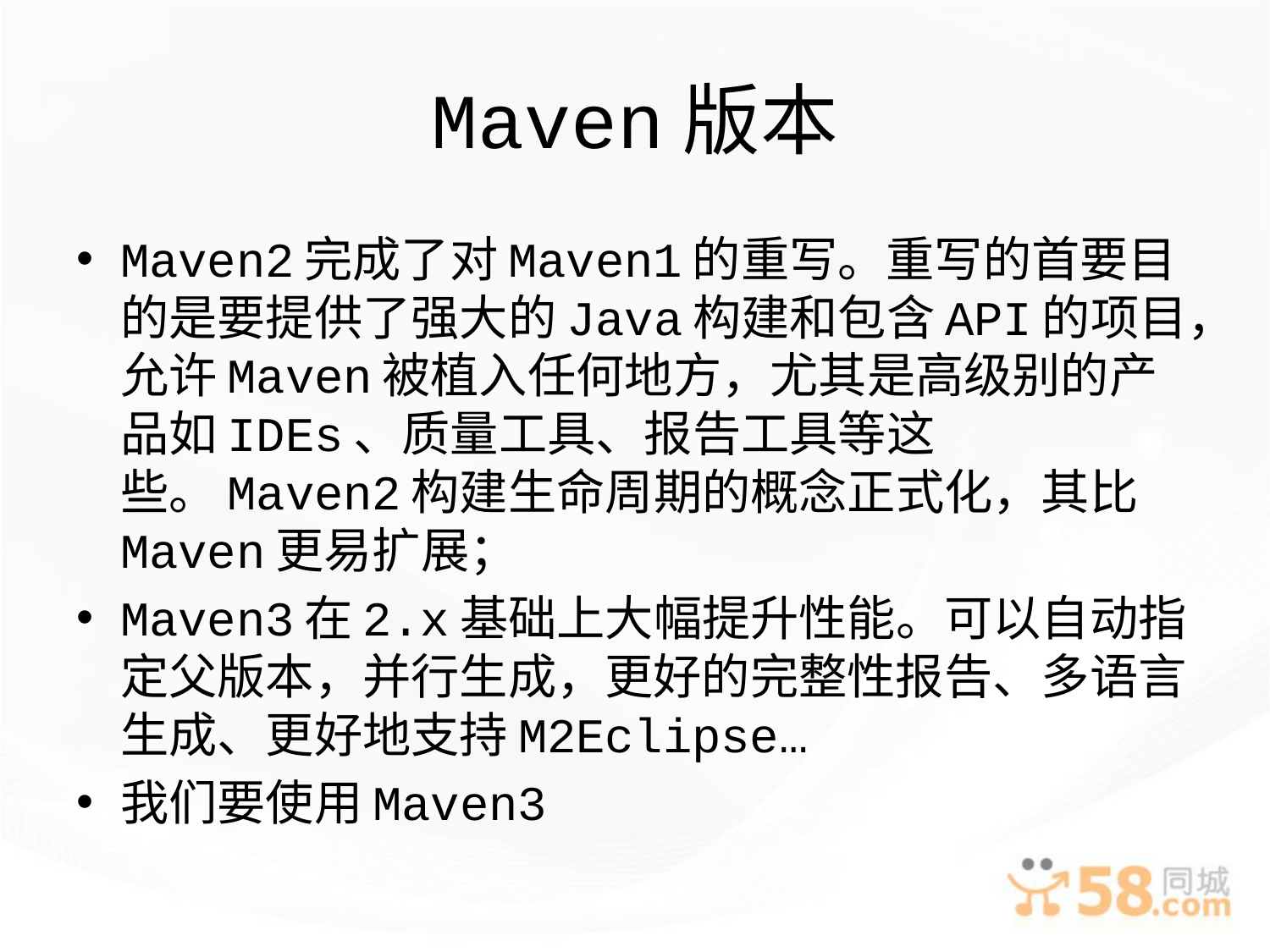

# Maven版本
Maven2完成了对Maven1的重写。重写的首要目的是要提供了强大的Java构建和包含API的项目，允许Maven被植入任何地方，尤其是高级别的产品如IDEs、质量工具、报告工具等这些。Maven2构建生命周期的概念正式化，其比Maven更易扩展；
Maven3在2.x基础上大幅提升性能。可以自动指定父版本，并行生成，更好的完整性报告、多语言生成、更好地支持M2Eclipse…
我们要使用Maven3